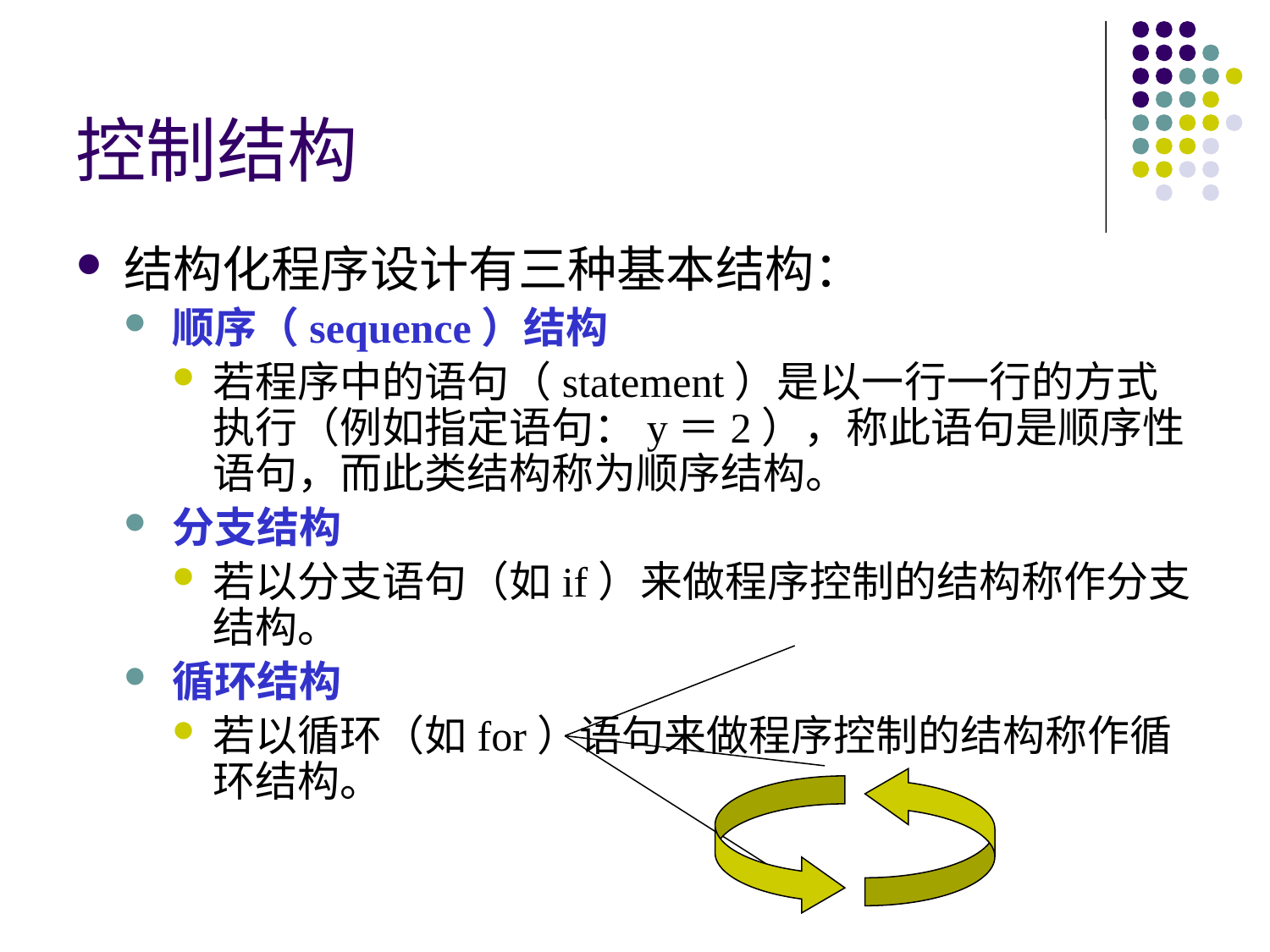

# 控制结构
结构化程序设计有三种基本结构：
顺序（sequence）结构
若程序中的语句（statement）是以一行一行的方式执行（例如指定语句：y＝2），称此语句是顺序性语句，而此类结构称为顺序结构。
分支结构
若以分支语句（如if）来做程序控制的结构称作分支结构。
循环结构
若以循环（如for）语句来做程序控制的结构称作循环结构。

2